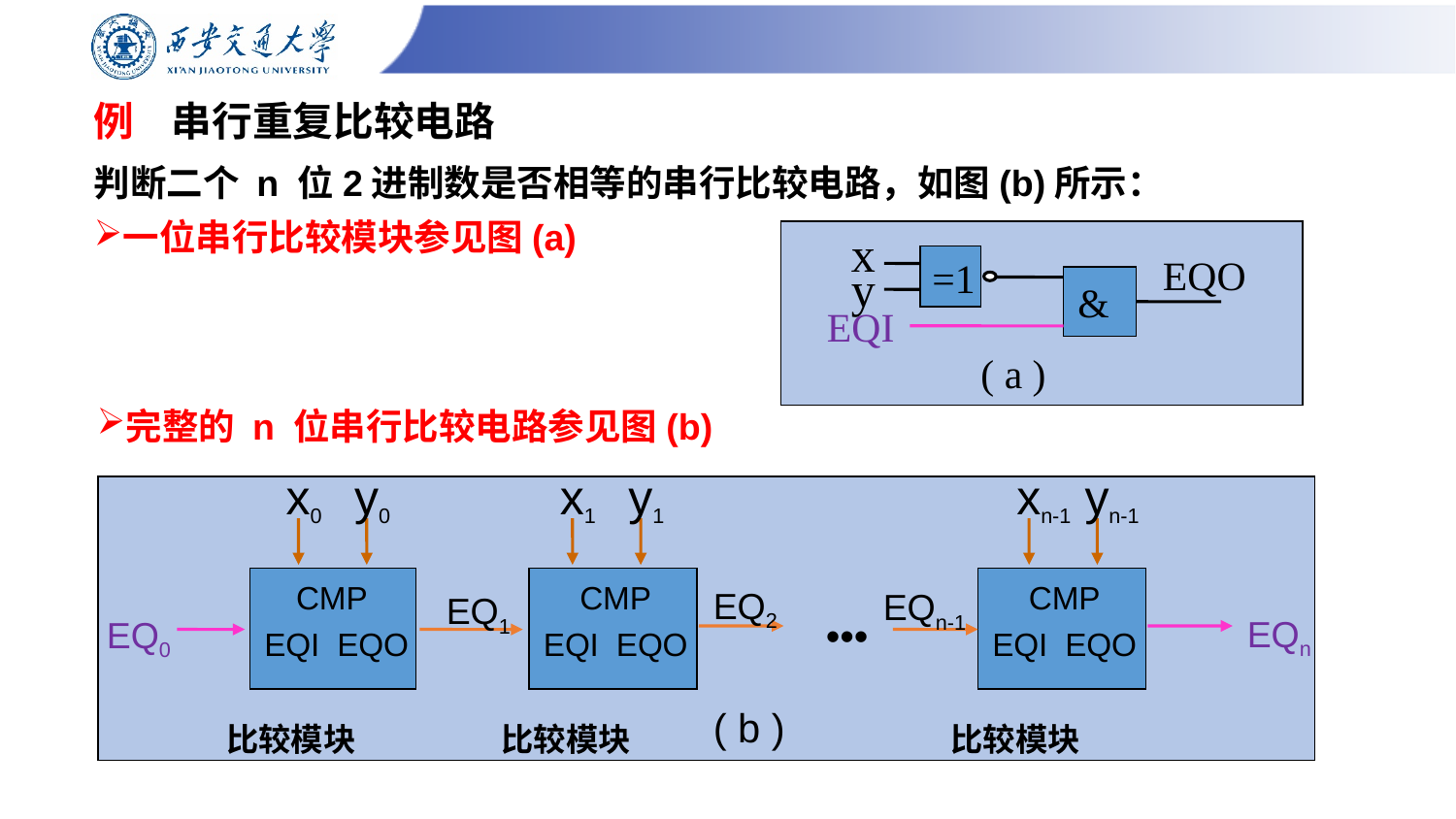

# 例    串行重复比较电路
判断二个 n 位2进制数是否相等的串行比较电路，如图(b)所示：
一位串行比较模块参见图(a)
x

EQO
=1

y

&

EQI

( a )
完整的 n 位串行比较电路参见图(b)
x0
y0
x1
y1
xn-1
yn-1

CMP
CMP
CMP
EQ2
EQn-1
EQ1
•••
EQn
EQ0
EQI
EQO
EQI
EQO
EQI
EQO

( b )
比较模块
比较模块
比较模块